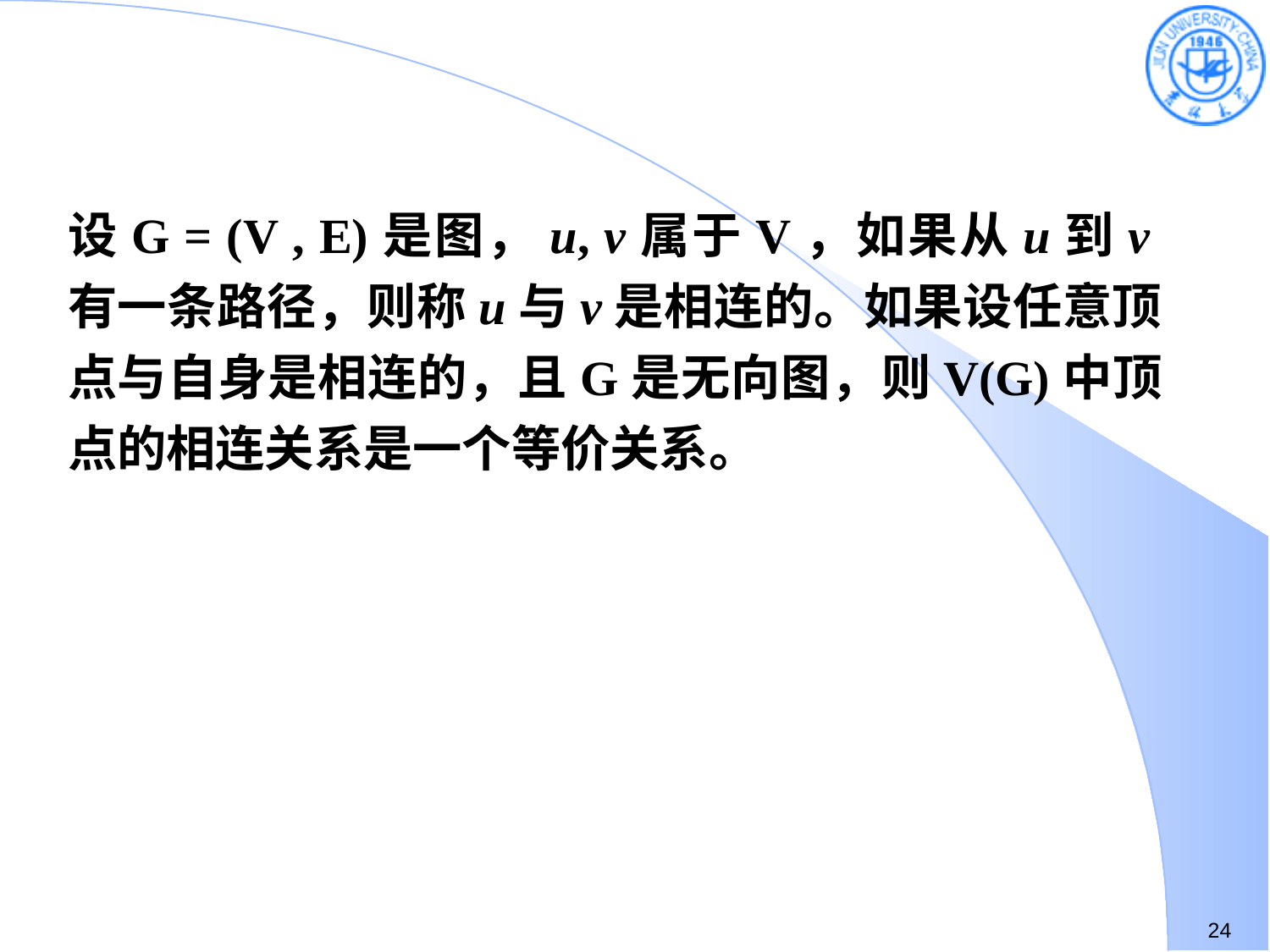

设G = (V , E)是图，u, v属于V，如果从u到v有一条路径，则称u与v是相连的。如果设任意顶点与自身是相连的，且G是无向图，则V(G)中顶点的相连关系是一个等价关系。